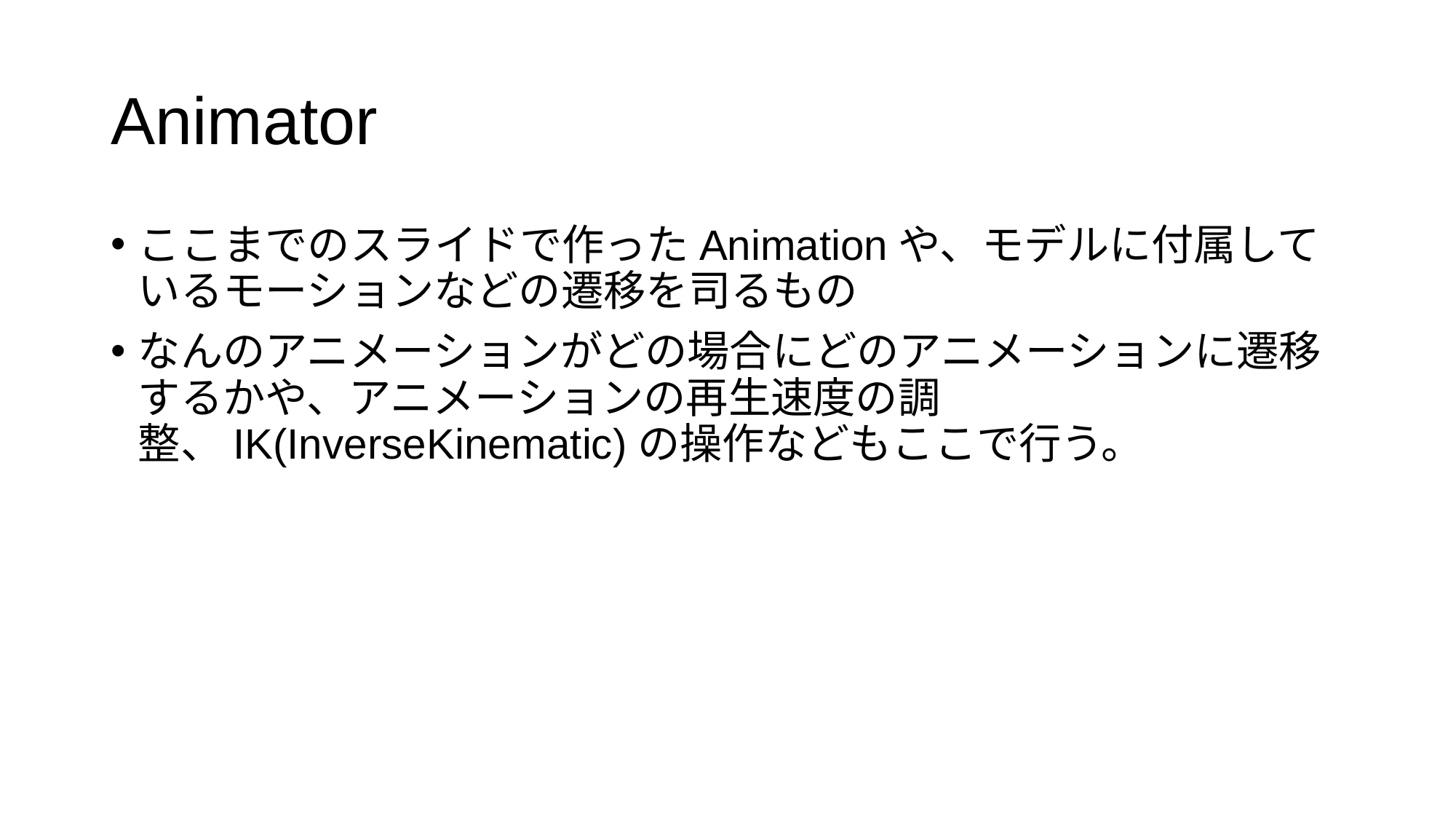

# Animator
ここまでのスライドで作ったAnimationや、モデルに付属しているモーションなどの遷移を司るもの
なんのアニメーションがどの場合にどのアニメーションに遷移するかや、アニメーションの再生速度の調整、IK(InverseKinematic)の操作などもここで行う。